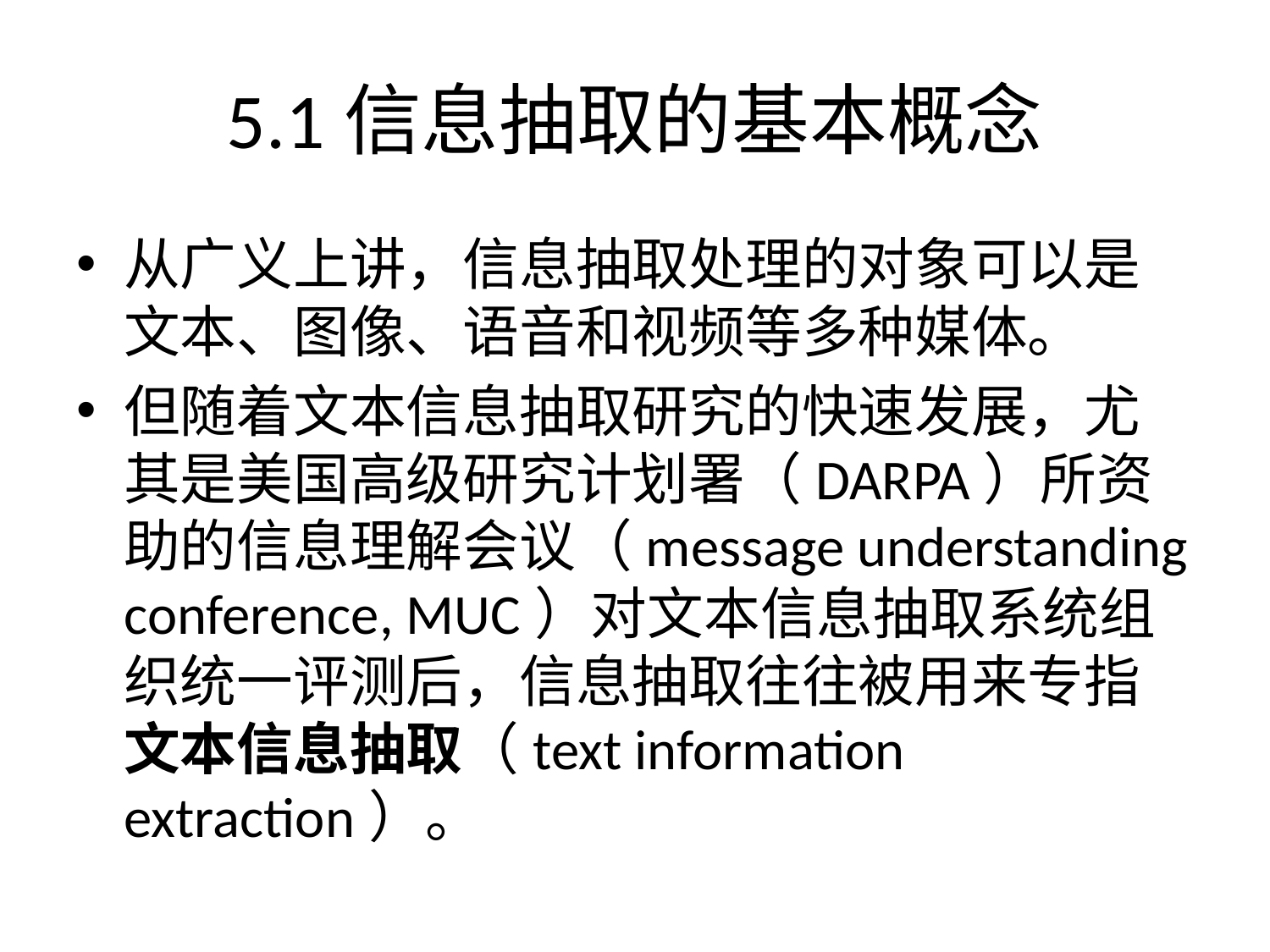

# 5.1信息抽取的基本概念
从广义上讲，信息抽取处理的对象可以是文本、图像、语音和视频等多种媒体。
但随着文本信息抽取研究的快速发展，尤其是美国高级研究计划署（DARPA）所资助的信息理解会议（message understanding conference, MUC）对文本信息抽取系统组织统一评测后，信息抽取往往被用来专指文本信息抽取（text information extraction）。